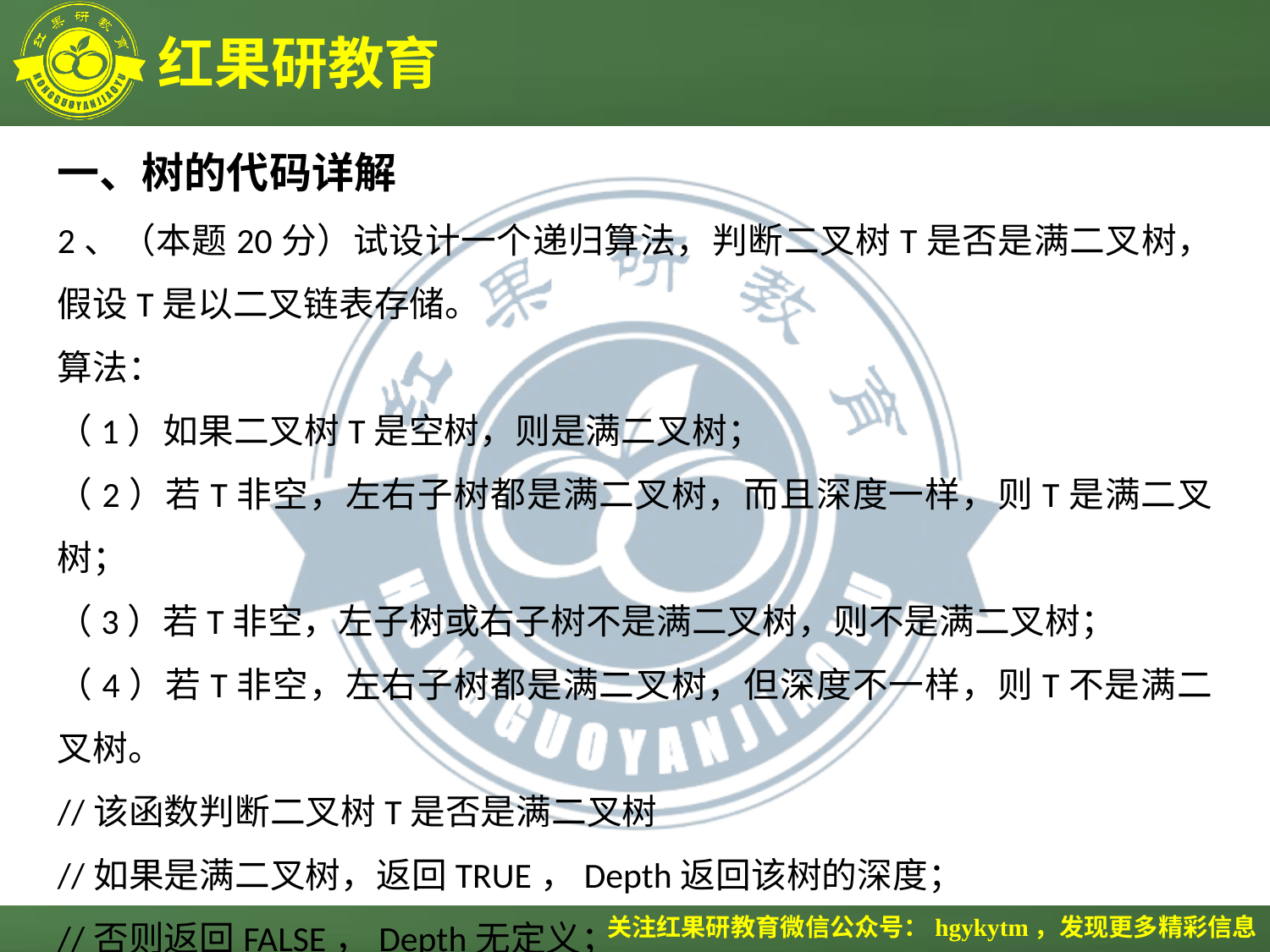

一、树的代码详解
2、（本题20分）试设计一个递归算法，判断二叉树T是否是满二叉树，假设T是以二叉链表存储。
算法：
（1）如果二叉树T是空树，则是满二叉树；
（2）若T非空，左右子树都是满二叉树，而且深度一样，则T是满二叉树；
（3）若T非空，左子树或右子树不是满二叉树，则不是满二叉树；
（4）若T非空，左右子树都是满二叉树，但深度不一样，则T不是满二叉树。
//该函数判断二叉树T是否是满二叉树
//如果是满二叉树，返回TRUE，Depth返回该树的深度；
//否则返回FALSE，Depth无定义；